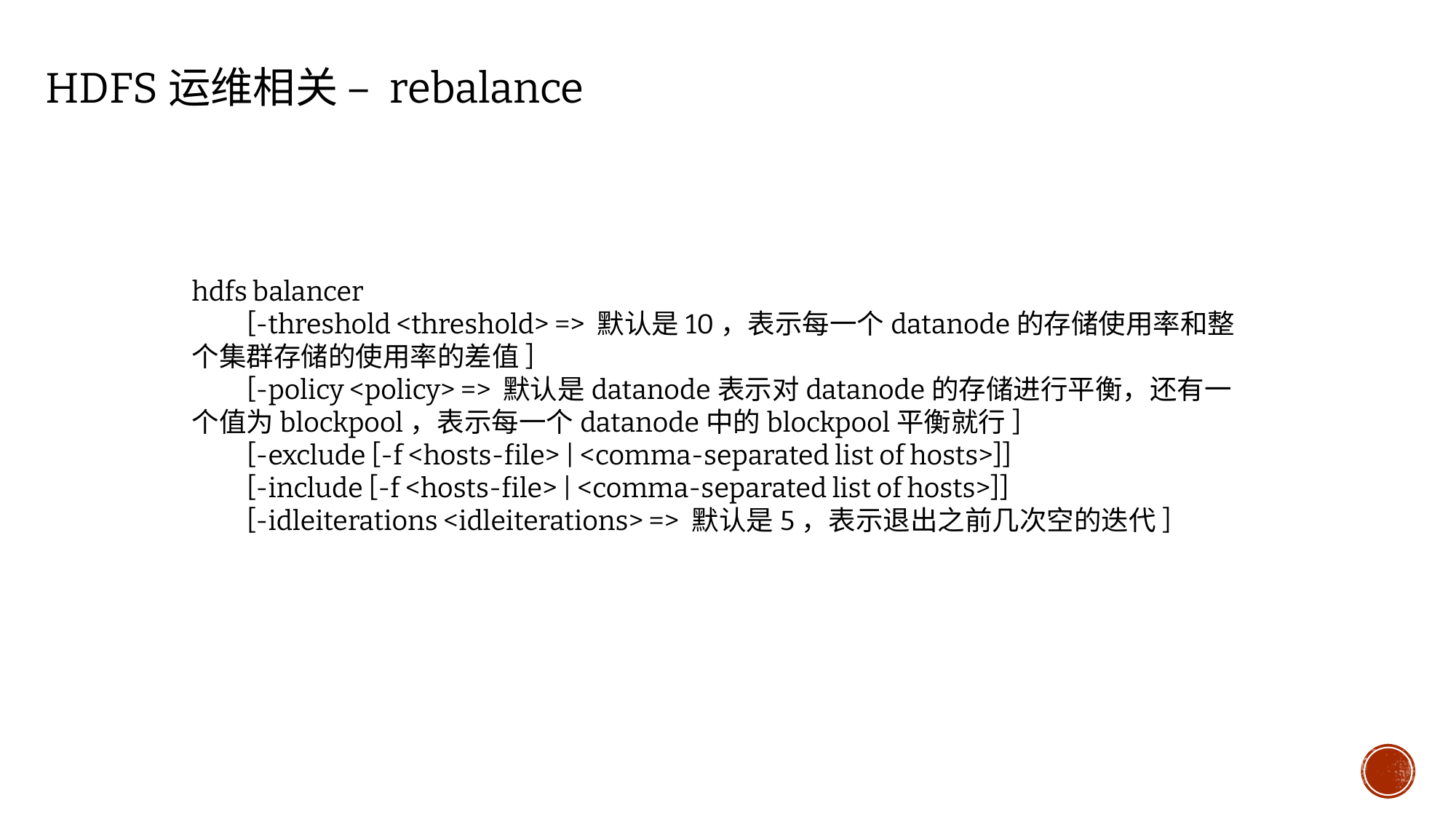

HDFS运维相关 – rebalance
hdfs balancer
          [-threshold <threshold> => 默认是10，表示每一个datanode的存储使用率和整个集群存储的使用率的差值]
          [-policy <policy> => 默认是datanode表示对datanode的存储进行平衡，还有一个值为blockpool，表示每一个datanode中的blockpool平衡就行]
          [-exclude [-f <hosts-file> | <comma-separated list of hosts>]]
          [-include [-f <hosts-file> | <comma-separated list of hosts>]]
          [-idleiterations <idleiterations> => 默认是5，表示退出之前几次空的迭代]